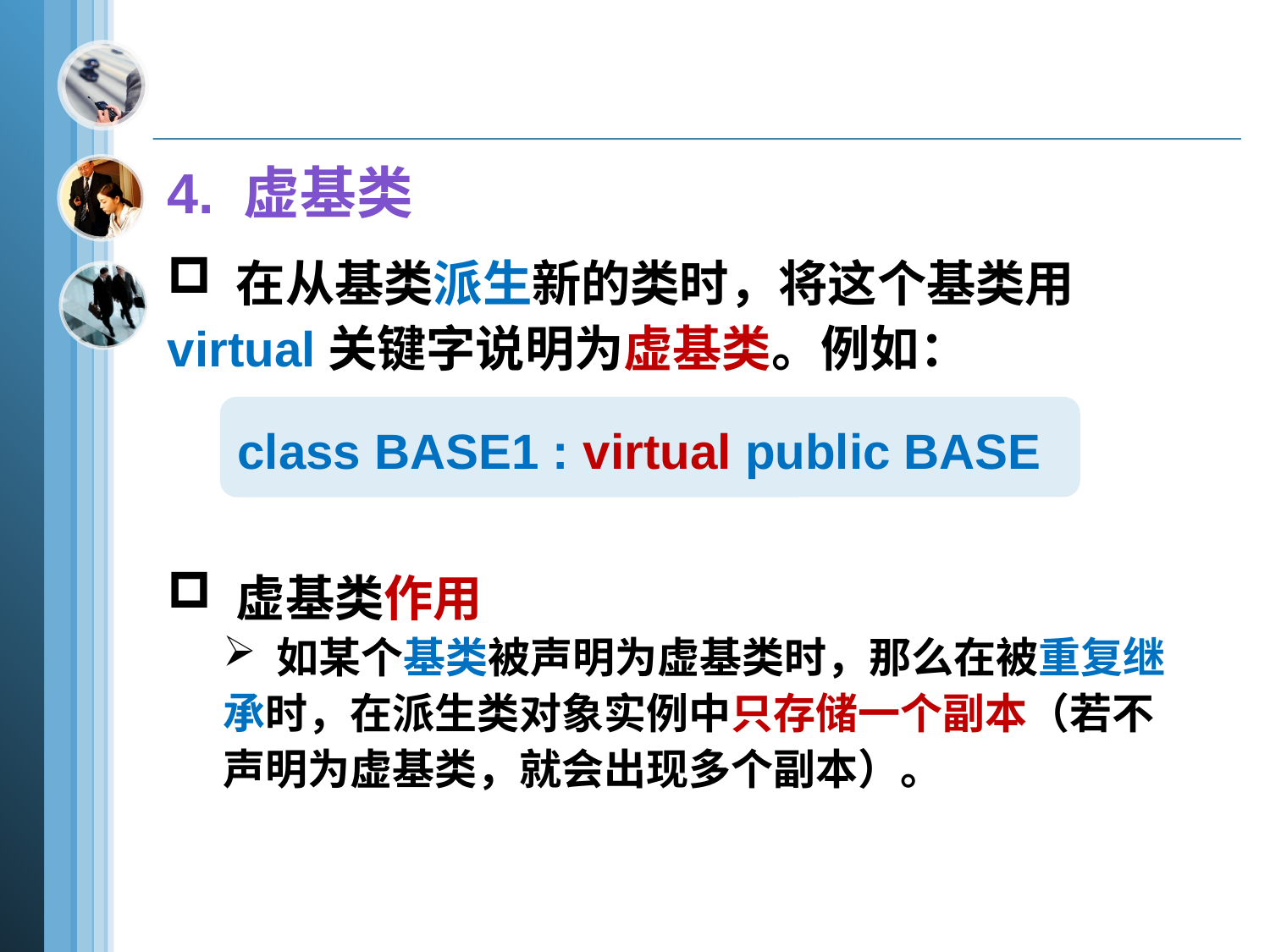

4. 虚基类

 在从基类派生新的类时，将这个基类用virtual关键字说明为虚基类。例如：
class BASE1 : virtual public BASE
 虚基类作用
 如某个基类被声明为虚基类时，那么在被重复继承时，在派生类对象实例中只存储一个副本（若不声明为虚基类，就会出现多个副本）。